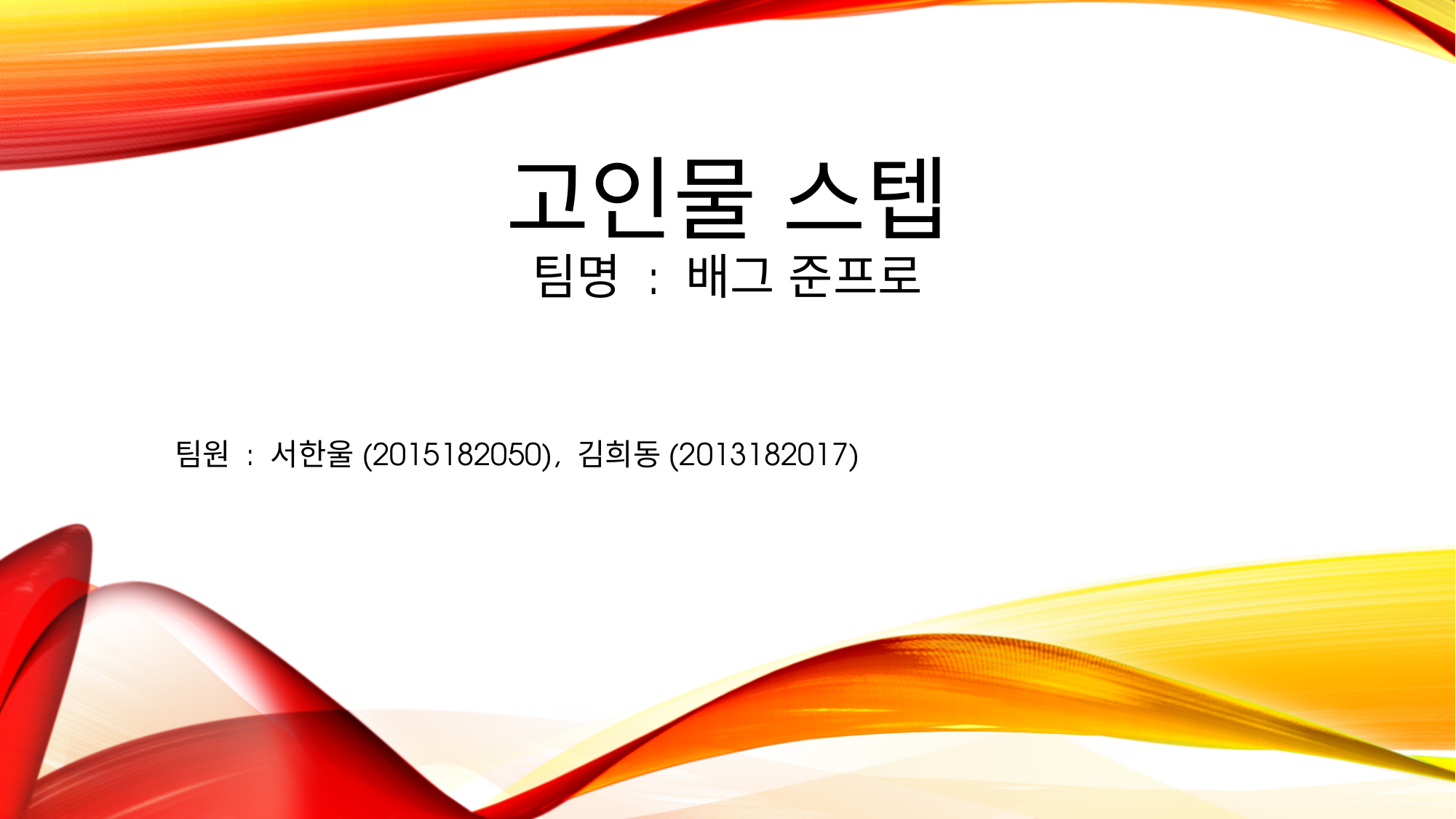

# 고인물 스텝 팀명 : 배그 준프로
팀원 : 서한울(2015182050), 김희동(2013182017)